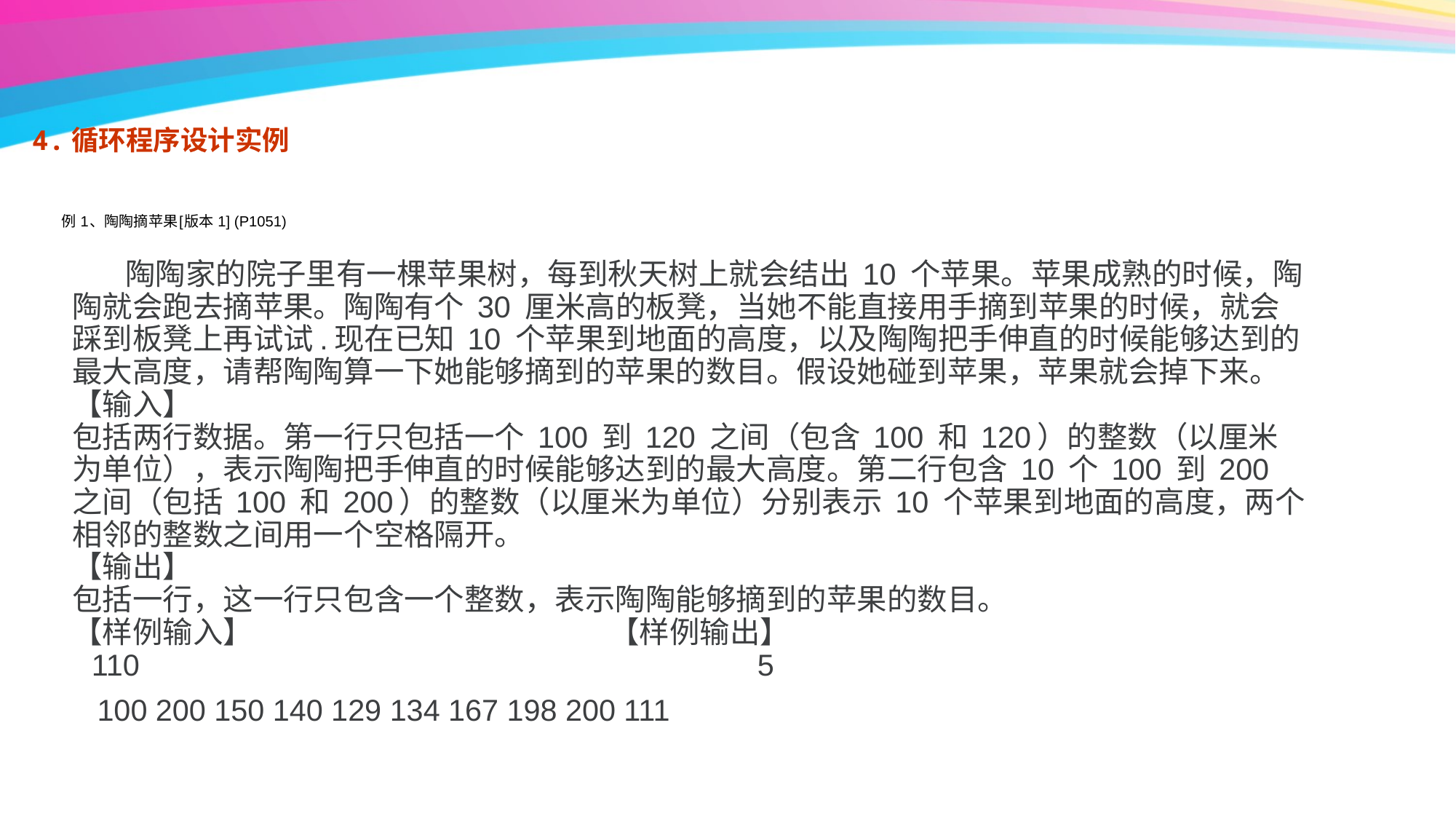

4.循环程序设计实例
# 例 1、陶陶摘苹果[版本 1] (P1051)
       陶陶家的院子里有一棵苹果树，每到秋天树上就会结出 10 个苹果。苹果成熟的时候，陶陶就会跑去摘苹果。陶陶有个 30 厘米高的板凳，当她不能直接用手摘到苹果的时候，就会踩到板凳上再试试.现在已知 10 个苹果到地面的高度，以及陶陶把手伸直的时候能够达到的最大高度，请帮陶陶算一下她能够摘到的苹果的数目。假设她碰到苹果，苹果就会掉下来。
【输入】
包括两行数据。第一行只包括一个 100 到 120 之间（包含 100 和 120）的整数（以厘米为单位），表示陶陶把手伸直的时候能够达到的最大高度。第二行包含 10 个 100 到 200 之间（包括 100 和 200）的整数（以厘米为单位）分别表示 10 个苹果到地面的高度，两个相邻的整数之间用一个空格隔开。
【输出】
包括一行，这一行只包含一个整数，表示陶陶能够摘到的苹果的数目。
【样例输入】                                                     【样例输出】
  110                                                                          5
   100 200 150 140 129 134 167 198 200 111